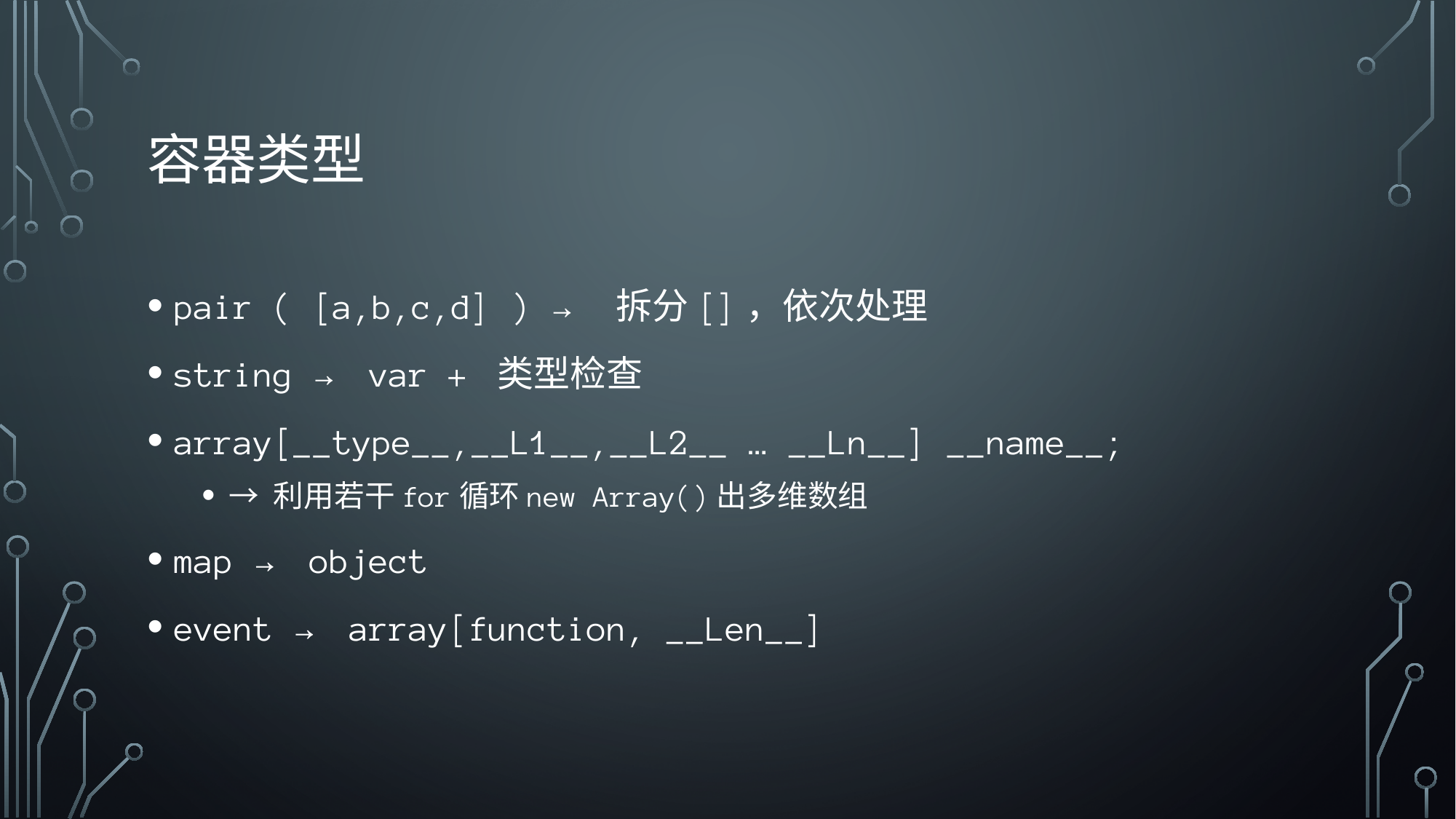

# 容器类型
pair ( [a,b,c,d] ) → 拆分[]，依次处理
string → var + 类型检查
array[__type__,__L1__,__L2__ … __Ln__] __name__;
→ 利用若干for循环new Array()出多维数组
map → object
event → array[function, __Len__]